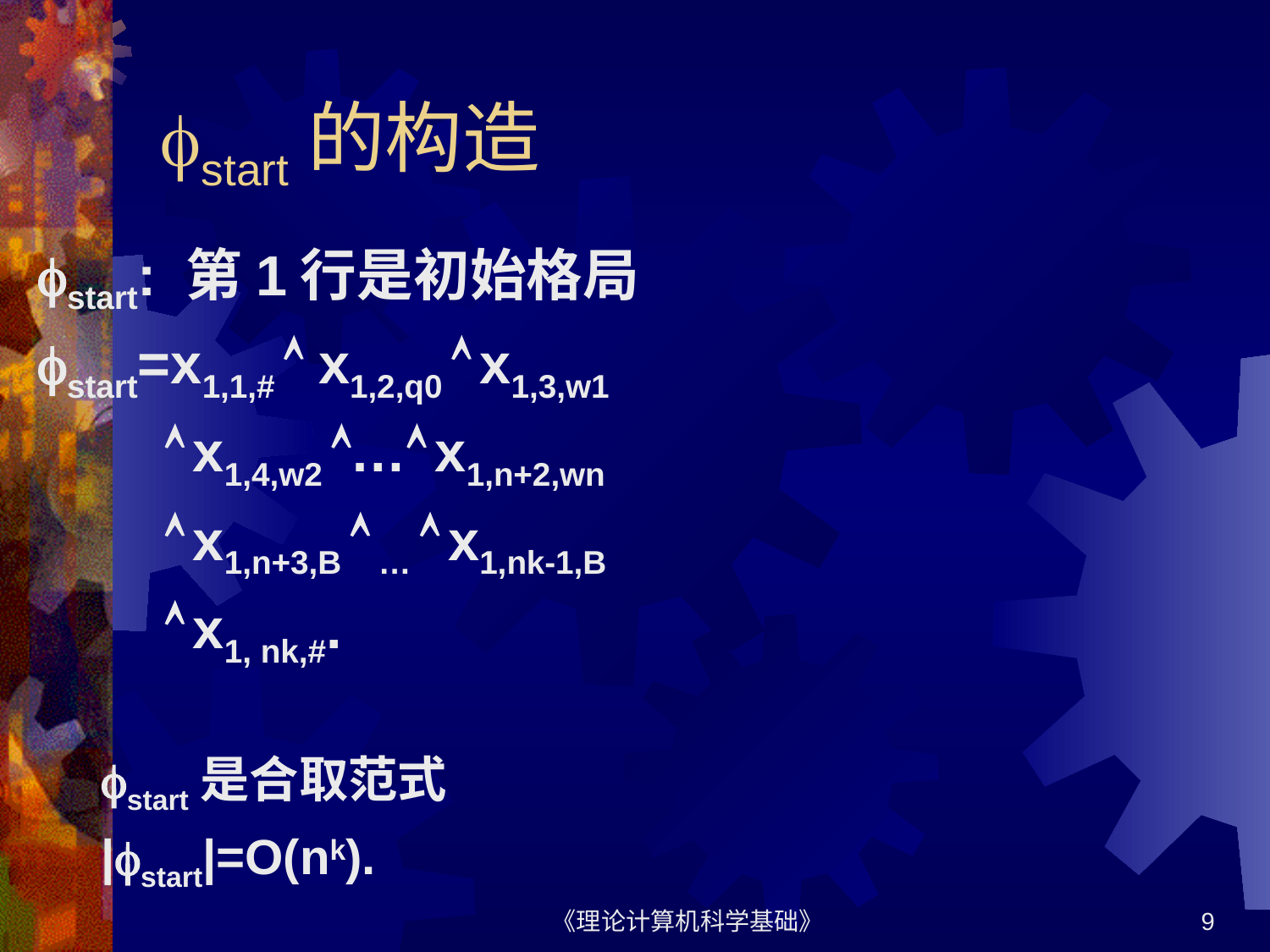

# φstart的构造
φstart: 第1行是初始格局
φstart=x1,1,# ∧ x1,2,q0 ∧ x1,3,w1
              ∧ x1,4,w2 ∧…∧ x1,n+2,wn
              ∧ x1,n+3,B ∧ … ∧ x1,nk-1,B
              ∧ x1, nk,#.

φstart是合取范式
|φstart|=O(nk).
《理论计算机科学基础》
9